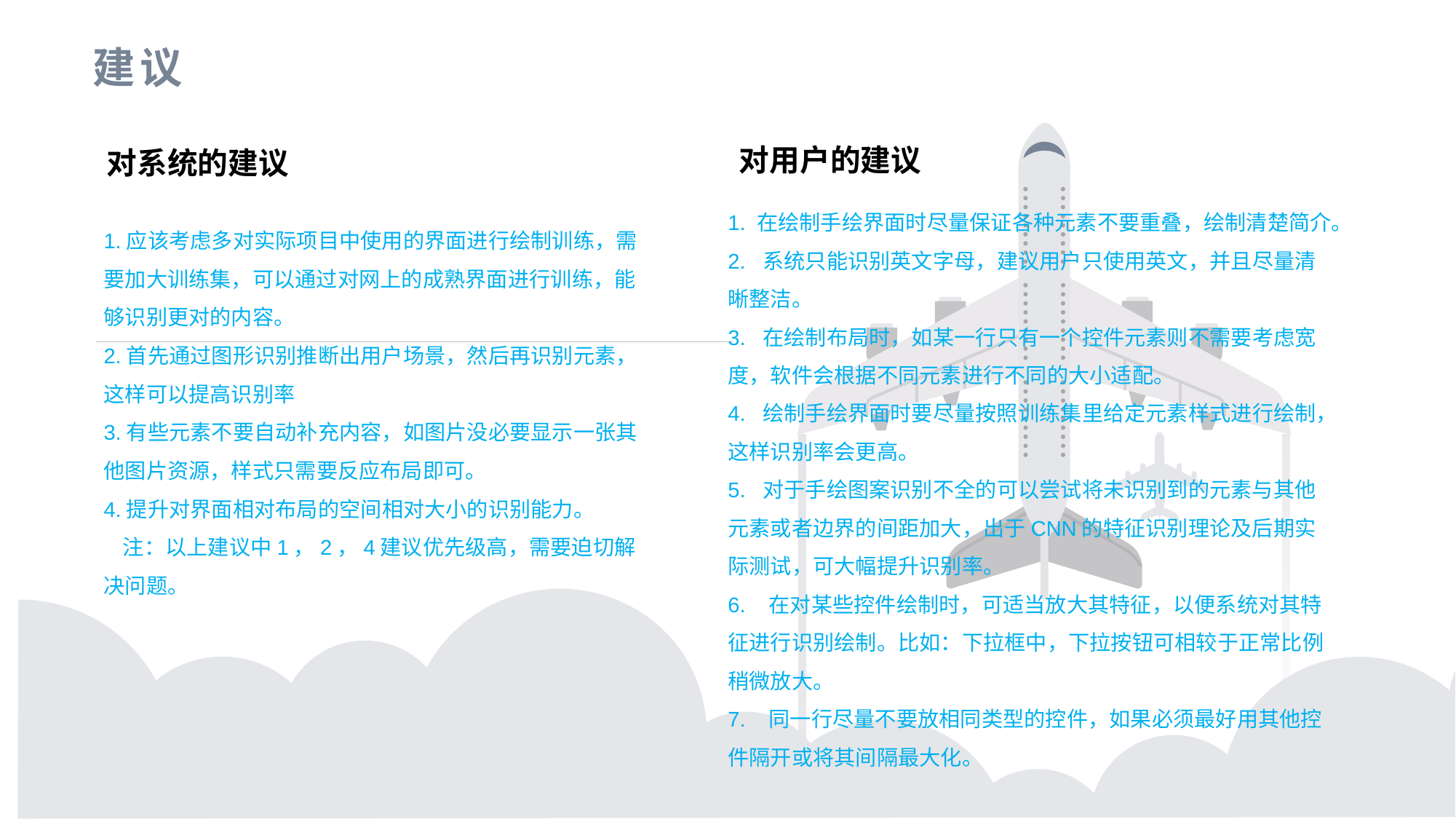

# 建议
对用户的建议

对系统的建议
1.应该考虑多对实际项目中使用的界面进行绘制训练，需要加大训练集，可以通过对网上的成熟界面进行训练，能够识别更对的内容。
2.首先通过图形识别推断出用户场景，然后再识别元素，这样可以提高识别率
3.有些元素不要自动补充内容，如图片没必要显示一张其他图片资源，样式只需要反应布局即可。
4.提升对界面相对布局的空间相对大小的识别能力。
   注：以上建议中1，2，4建议优先级高，需要迫切解决问题。

1. 在绘制手绘界面时尽量保证各种元素不要重叠，绘制清楚简介。
2.  系统只能识别英文字母，建议用户只使用英文，并且尽量清晰整洁。
3.  在绘制布局时，如某一行只有一个控件元素则不需要考虑宽度，软件会根据不同元素进行不同的大小适配。
4.  绘制手绘界面时要尽量按照训练集里给定元素样式进行绘制，这样识别率会更高。
5.  对于手绘图案识别不全的可以尝试将未识别到的元素与其他元素或者边界的间距加大，出于CNN的特征识别理论及后期实际测试，可大幅提升识别率。
6.   在对某些控件绘制时，可适当放大其特征，以便系统对其特征进行识别绘制。比如：下拉框中，下拉按钮可相较于正常比例稍微放大。
7.   同一行尽量不要放相同类型的控件，如果必须最好用其他控件隔开或将其间隔最大化。

www.islide.cc
26